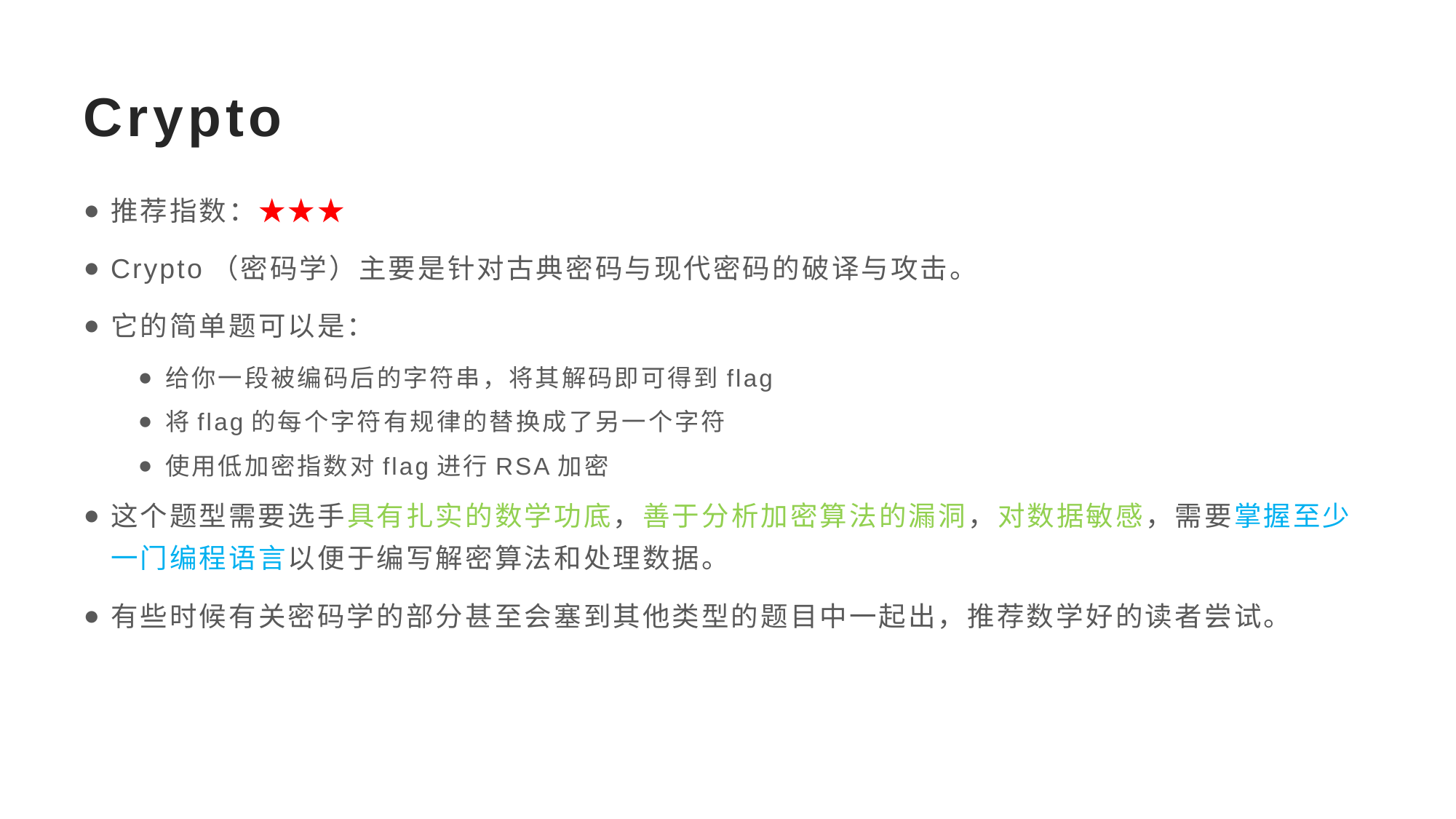

# Crypto
推荐指数：★★★
Crypto（密码学）主要是针对古典密码与现代密码的破译与攻击。
它的简单题可以是：
给你一段被编码后的字符串，将其解码即可得到flag
将flag的每个字符有规律的替换成了另一个字符
使用低加密指数对flag进行RSA加密
这个题型需要选手具有扎实的数学功底，善于分析加密算法的漏洞，对数据敏感，需要掌握至少一门编程语言以便于编写解密算法和处理数据。
有些时候有关密码学的部分甚至会塞到其他类型的题目中一起出，推荐数学好的读者尝试。